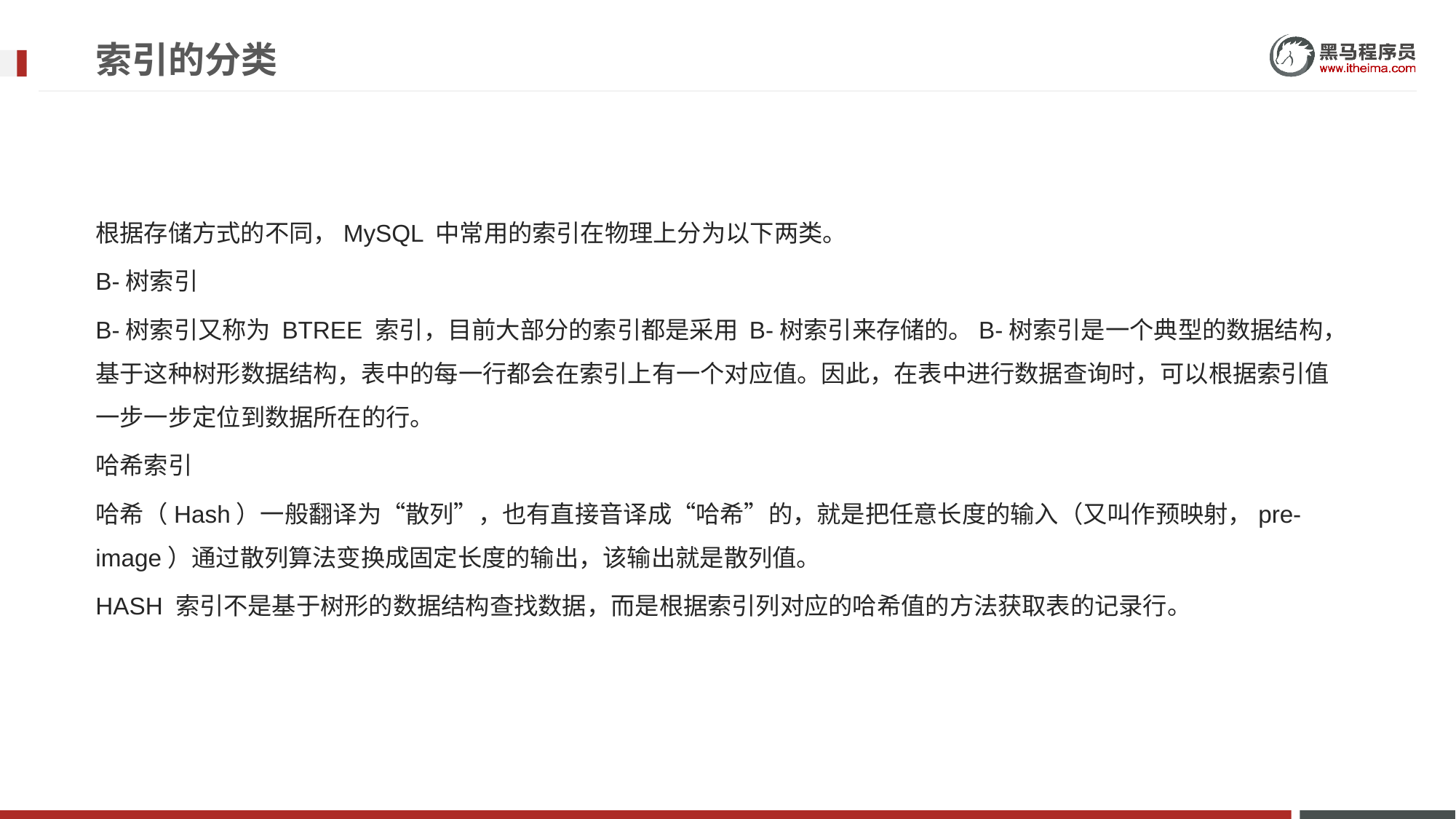

# 索引的分类
根据存储方式的不同，MySQL 中常用的索引在物理上分为以下两类。
B-树索引
B-树索引又称为 BTREE 索引，目前大部分的索引都是采用 B-树索引来存储的。B-树索引是一个典型的数据结构，基于这种树形数据结构，表中的每一行都会在索引上有一个对应值。因此，在表中进行数据查询时，可以根据索引值一步一步定位到数据所在的行。
哈希索引
哈希（Hash）一般翻译为“散列”，也有直接音译成“哈希”的，就是把任意长度的输入（又叫作预映射，pre-image）通过散列算法变换成固定长度的输出，该输出就是散列值。
HASH 索引不是基于树形的数据结构查找数据，而是根据索引列对应的哈希值的方法获取表的记录行。